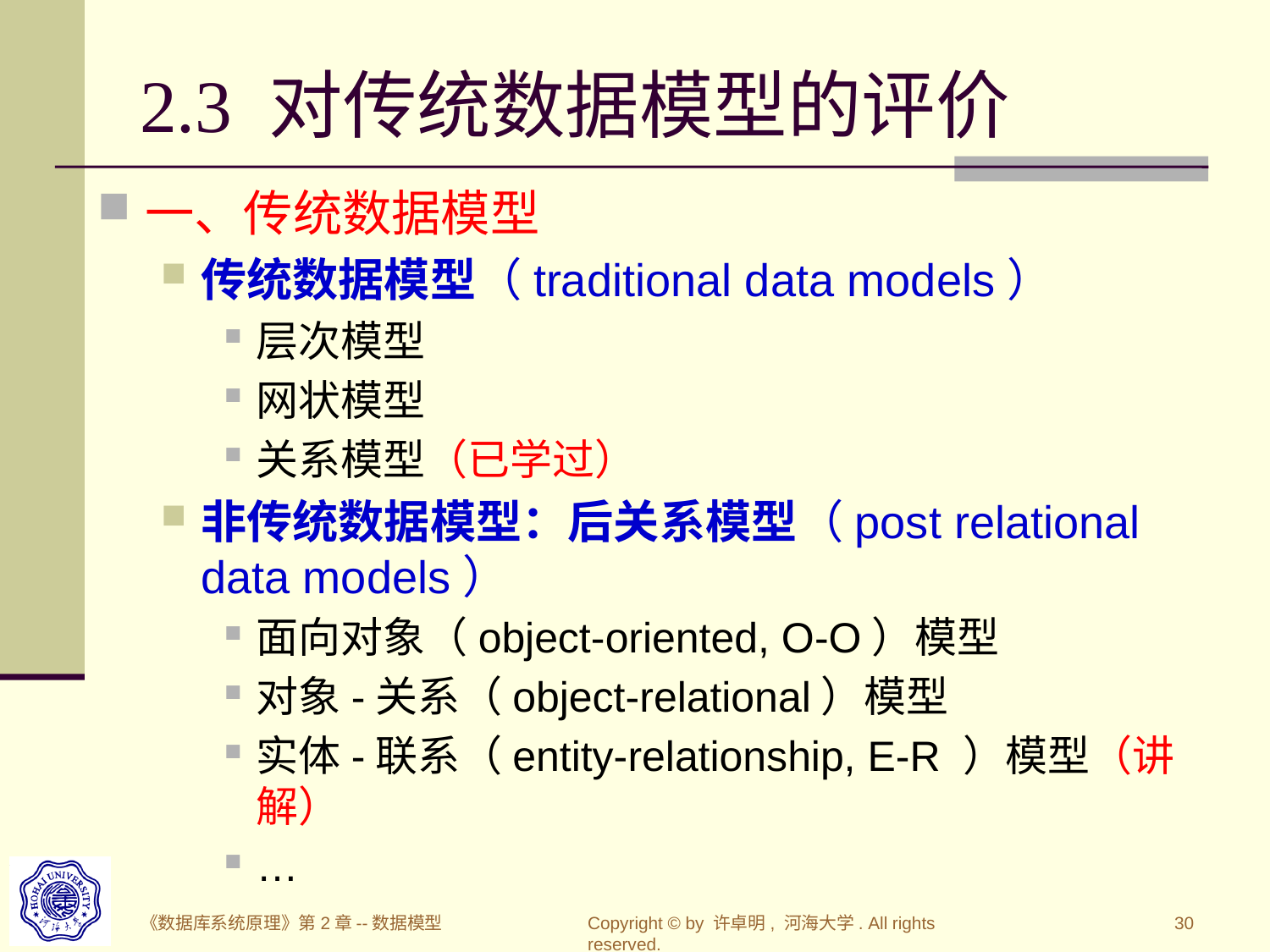

# 2.3 对传统数据模型的评价
一、传统数据模型
传统数据模型（traditional data models）
层次模型
网状模型
关系模型（已学过）
非传统数据模型：后关系模型（post relational data models）
面向对象（object-oriented, O-O）模型
对象-关系（object-relational）模型
实体-联系（entity-relationship, E-R ）模型（讲解）
…
《数据库系统原理》第2章--数据模型
Copyright © by 许卓明, 河海大学. All rights reserved.
30